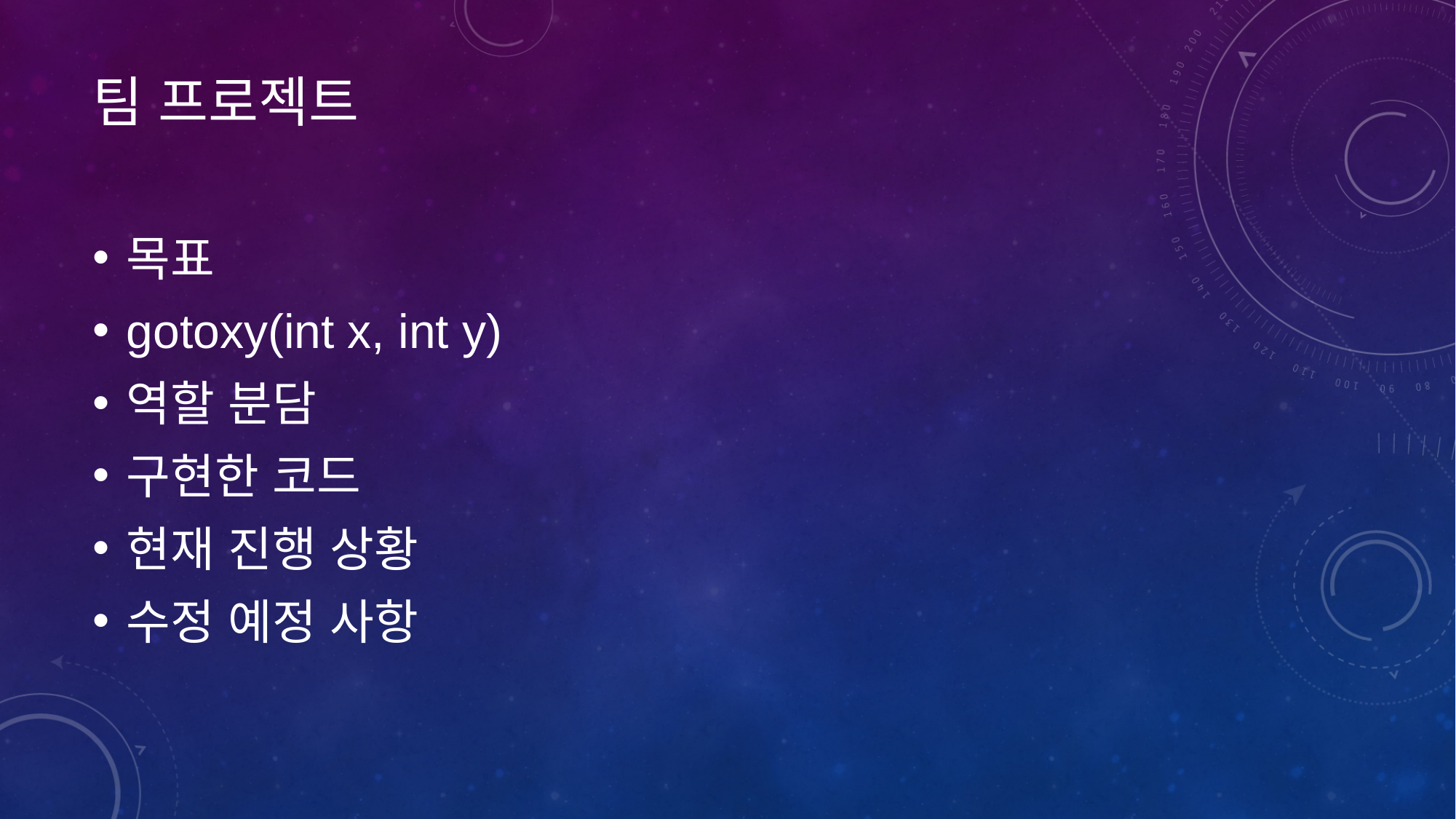

# 팀 프로젝트
목표
gotoxy(int x, int y)
역할 분담
구현한 코드
현재 진행 상황
수정 예정 사항